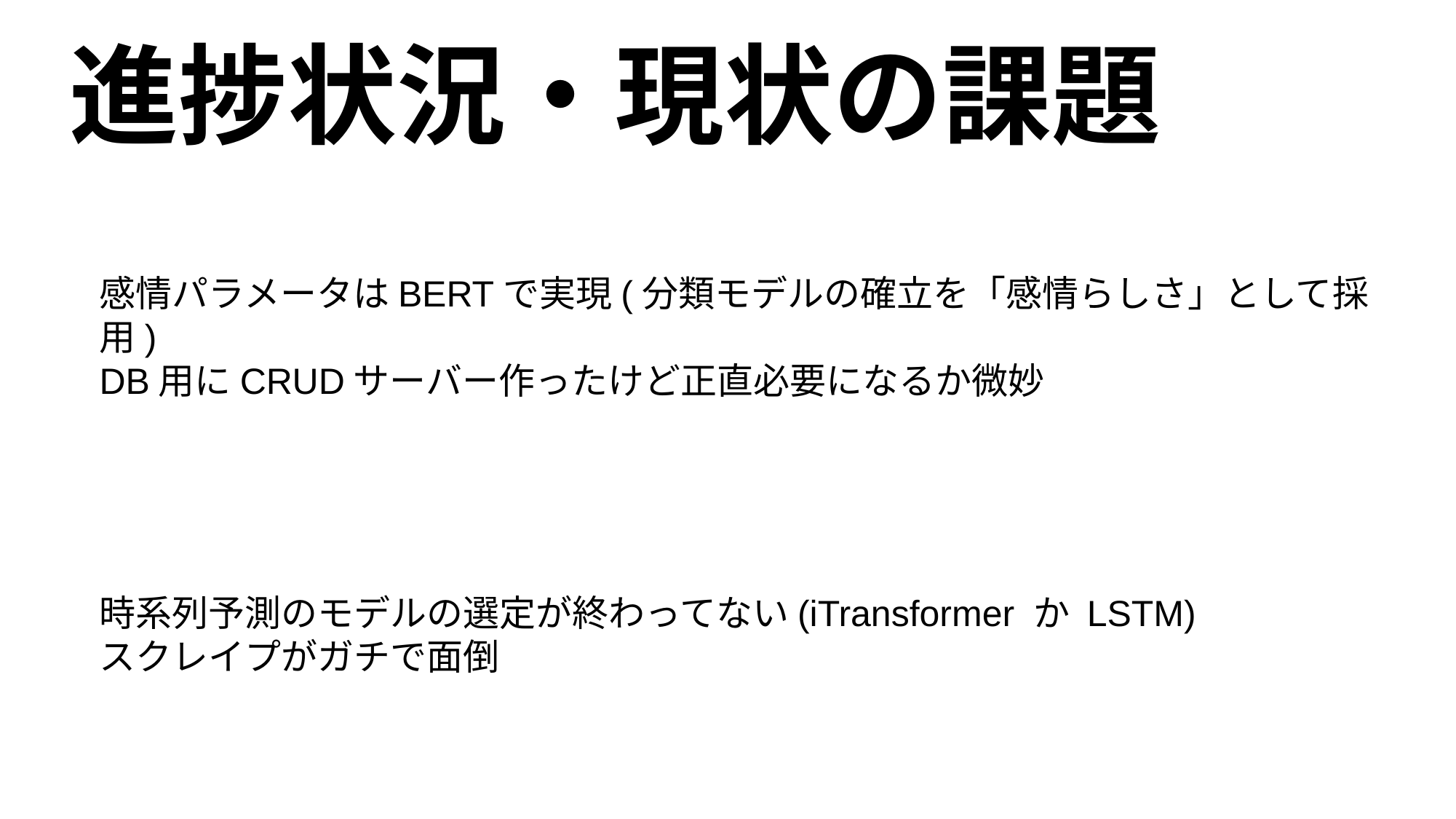

# 進捗状況・現状の課題
感情パラメータはBERTで実現(分類モデルの確立を「感情らしさ」として採用)
DB用にCRUDサーバー作ったけど正直必要になるか微妙
時系列予測のモデルの選定が終わってない(iTransformer か LSTM)
スクレイプがガチで面倒